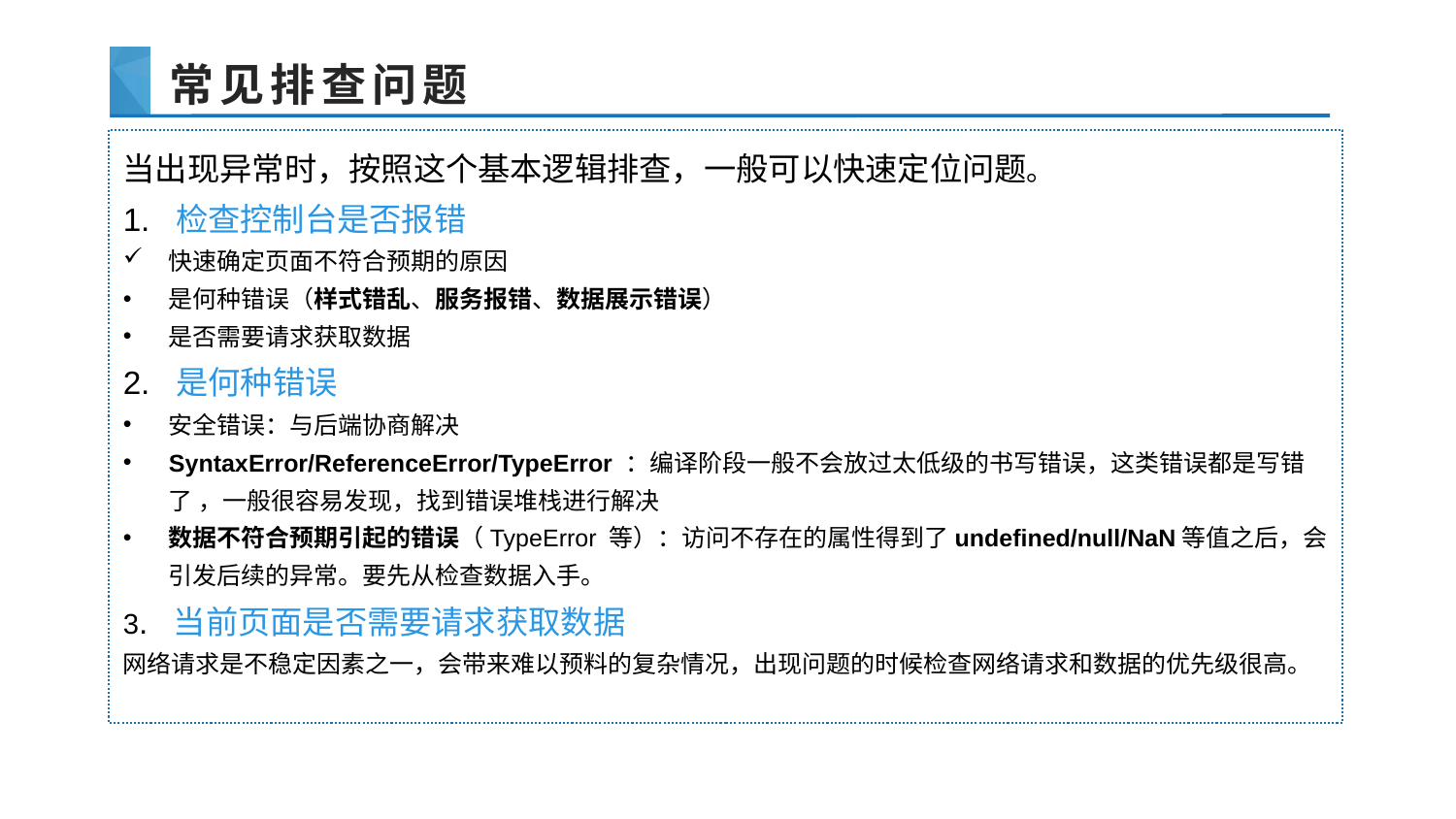

# 常见排查问题
当出现异常时，按照这个基本逻辑排查，一般可以快速定位问题。
1.  检查控制台是否报错
快速确定页面不符合预期的原因
是何种错误（样式错乱、服务报错、数据展示错误）
是否需要请求获取数据
2.  是何种错误
安全错误：与后端协商解决
SyntaxError/ReferenceError/TypeError ：编译阶段一般不会放过太低级的书写错误，这类错误都是写错了 ，一般很容易发现，找到错误堆栈进行解决
数据不符合预期引起的错误（TypeError 等）：访问不存在的属性得到了undefined/null/NaN等值之后，会引发后续的异常。要先从检查数据入手。
3.  当前页面是否需要请求获取数据
网络请求是不稳定因素之一，会带来难以预料的复杂情况，出现问题的时候检查网络请求和数据的优先级很高。